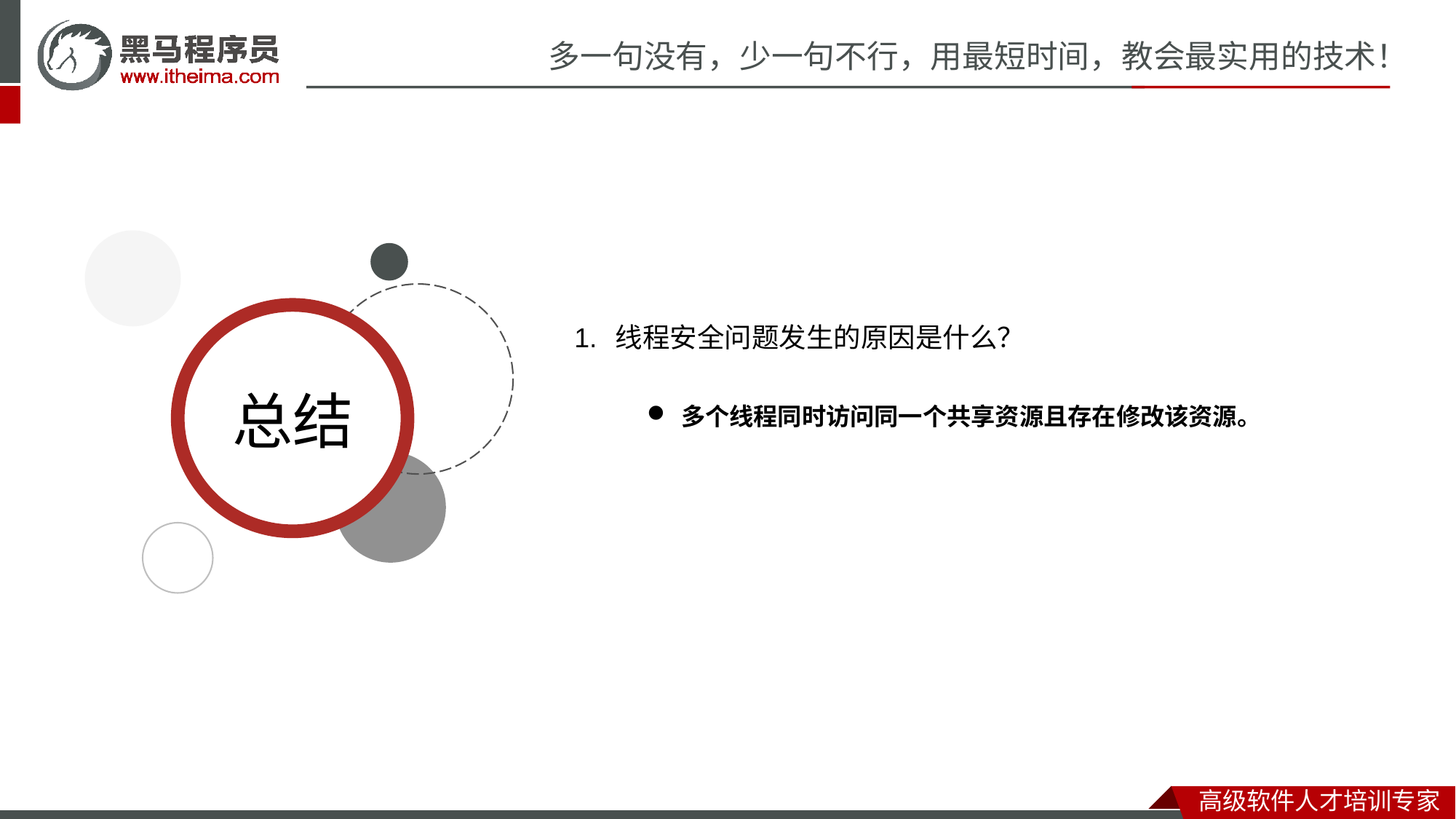

线程安全问题发生的原因是什么？
多个线程同时访问同一个共享资源且存在修改该资源。